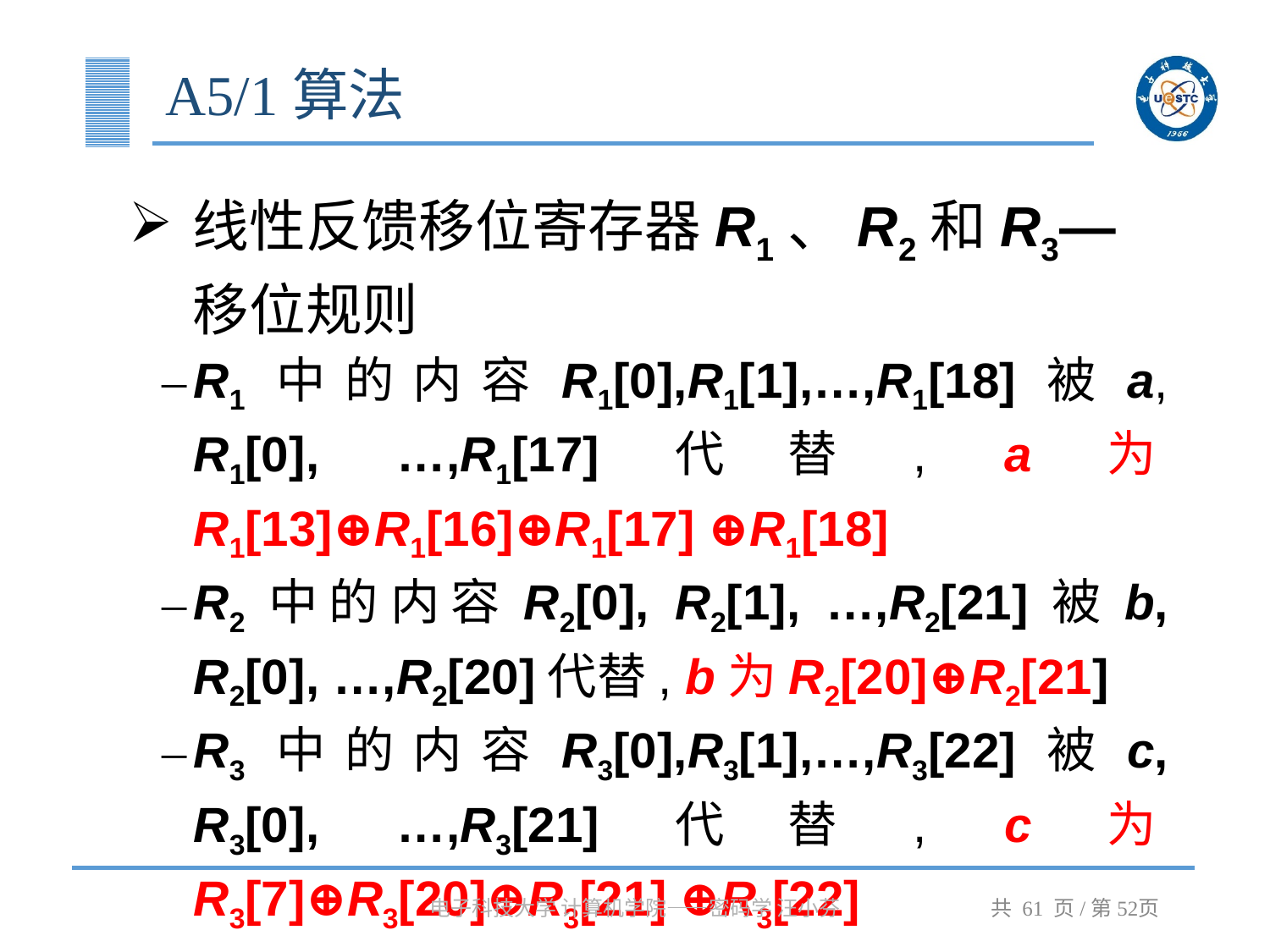

# A5/1算法
线性反馈移位寄存器R1、R2和R3—移位规则
R1中的内容R1[0],R1[1],…,R1[18]被a, R1[0], …,R1[17]代替, a为R1[13]⊕R1[16]⊕R1[17] ⊕R1[18]
R2中的内容R2[0], R2[1], …,R2[21]被b, R2[0], …,R2[20]代替, b为R2[20]⊕R2[21]
R3中的内容R3[0],R3[1],…,R3[22]被c, R3[0], …,R3[21]代替, c为R3[7]⊕R3[20]⊕R3[21] ⊕R3[22]

电子科技大学 计算机学院——密码学 汪小芬
共 61 页/第52页